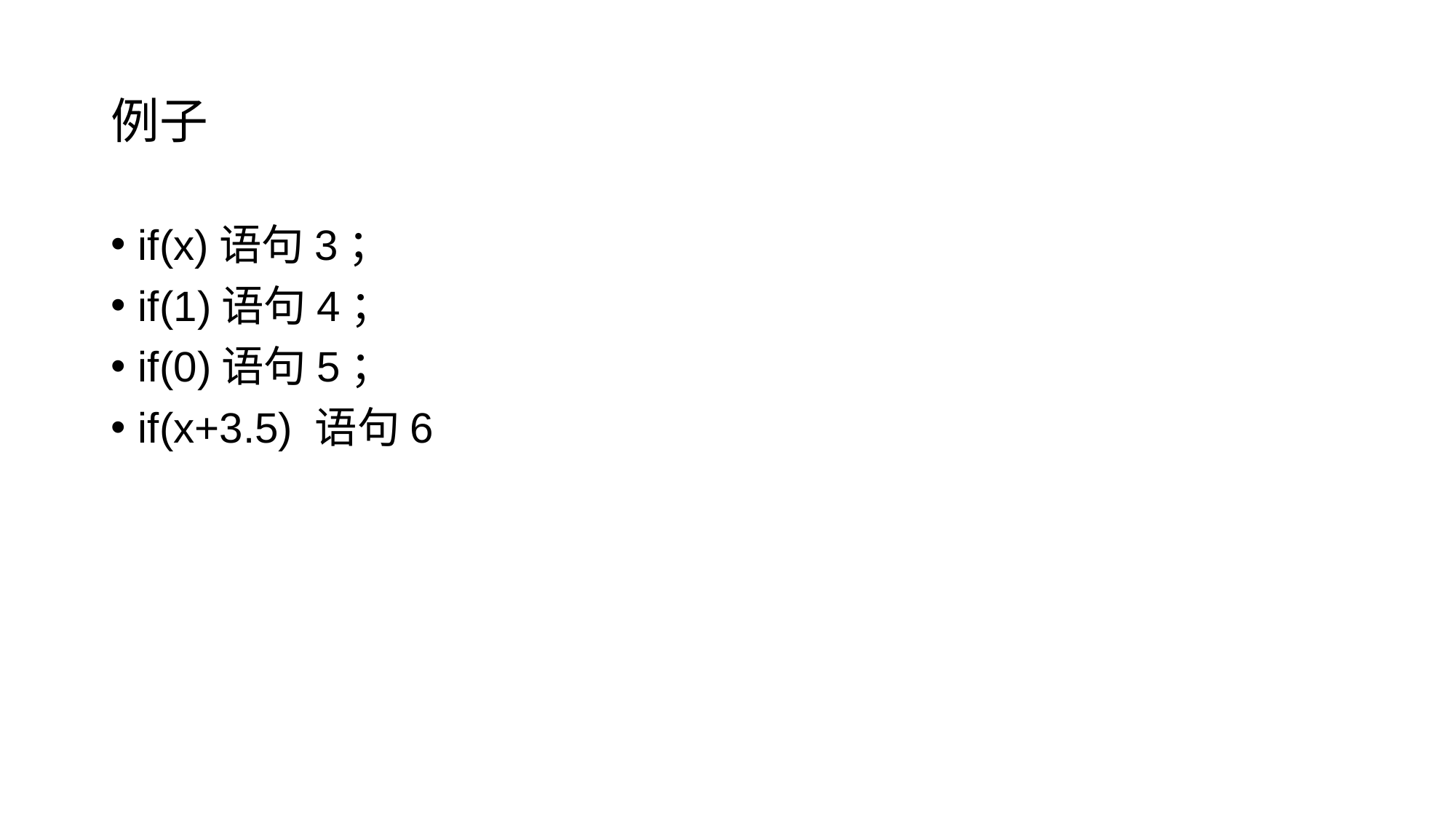

# 例子
if(x)语句3；
if(1)语句4；
if(0)语句5；
if(x+3.5) 语句6